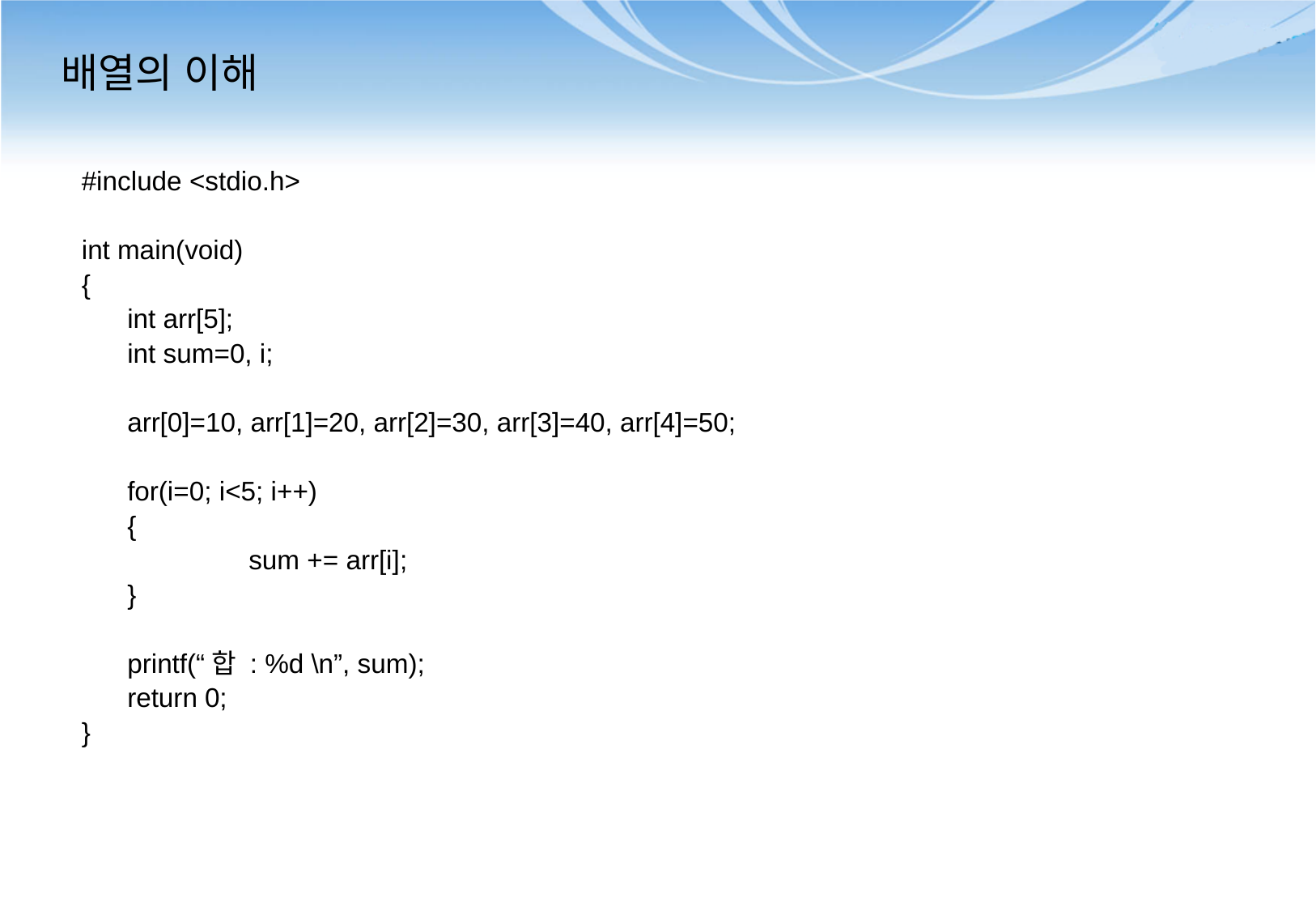

# 배열의 이해
#include <stdio.h>

int main(void)
{
	int arr[5];
	int sum=0, i;

	arr[0]=10, arr[1]=20, arr[2]=30, arr[3]=40, arr[4]=50;

	for(i=0; i<5; i++)
	{
		sum += arr[i];
	}

	printf(“합 : %d \n”, sum);
	return 0;
}